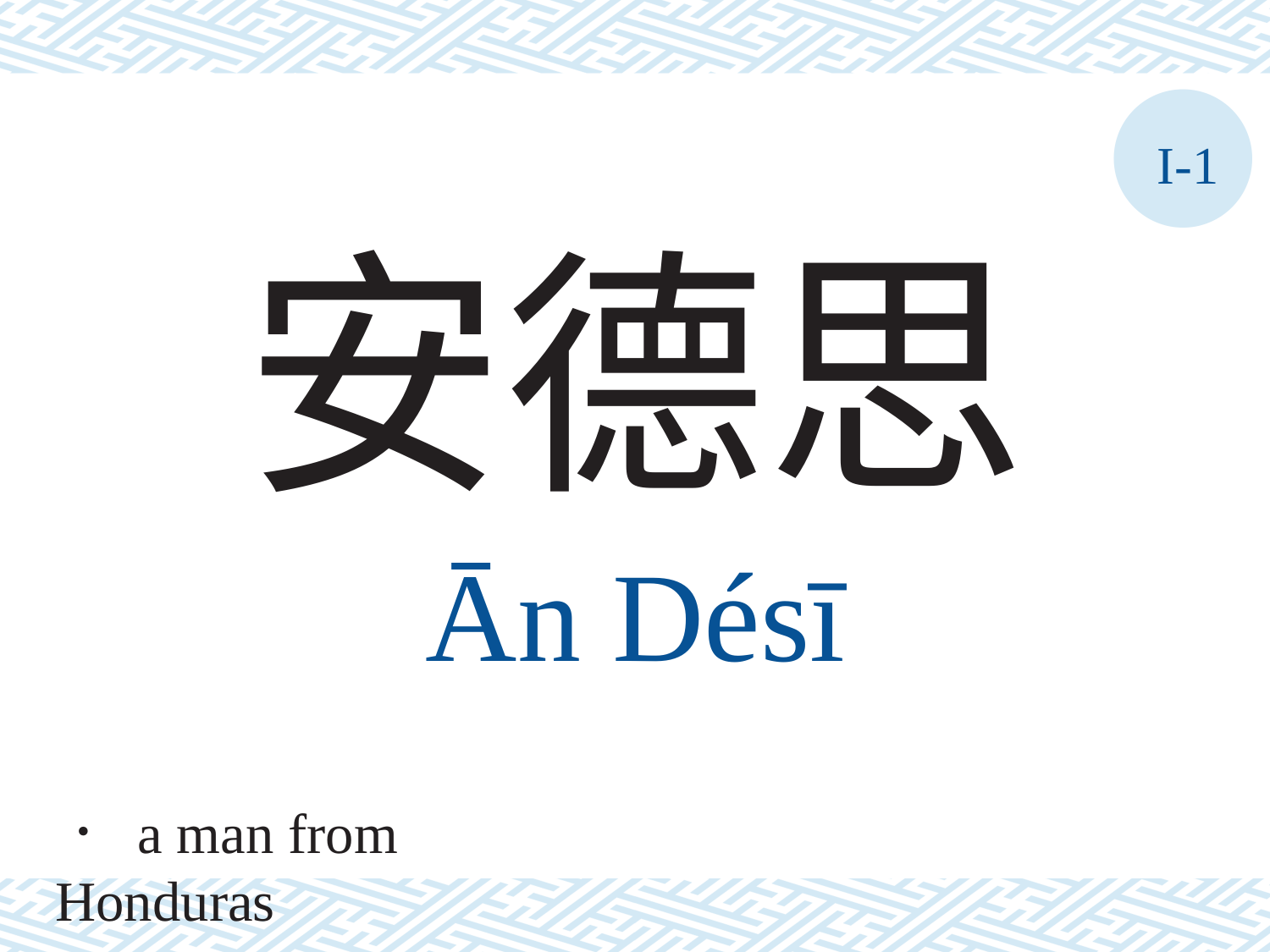

I-1
安德思
Ān	Désī
． a man from Honduras